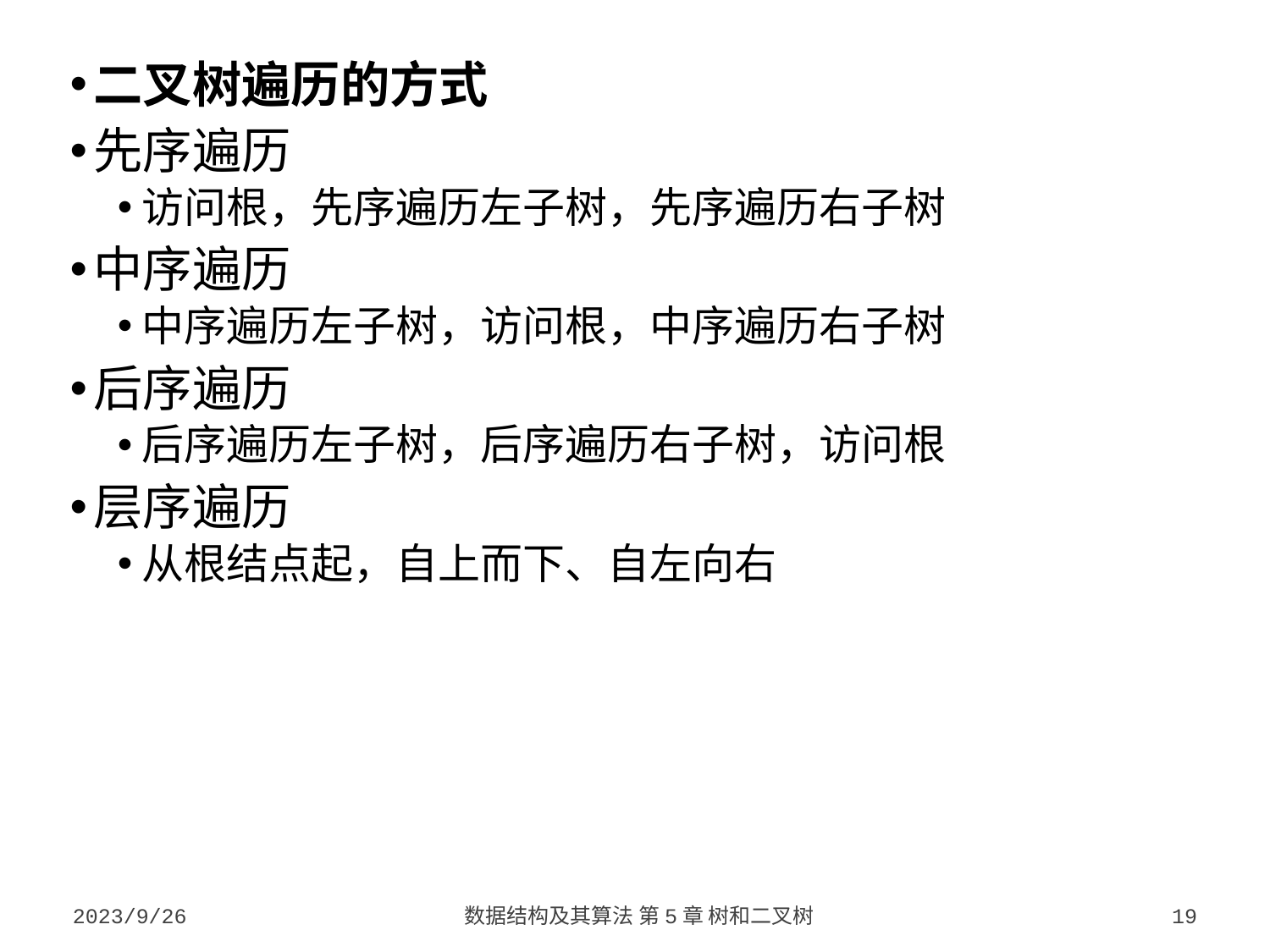

二叉树遍历的方式
先序遍历
访问根，先序遍历左子树，先序遍历右子树
中序遍历
中序遍历左子树，访问根，中序遍历右子树
后序遍历
后序遍历左子树，后序遍历右子树，访问根
层序遍历
从根结点起，自上而下、自左向右
2023/9/26
数据结构及其算法 第5章 树和二叉树
19